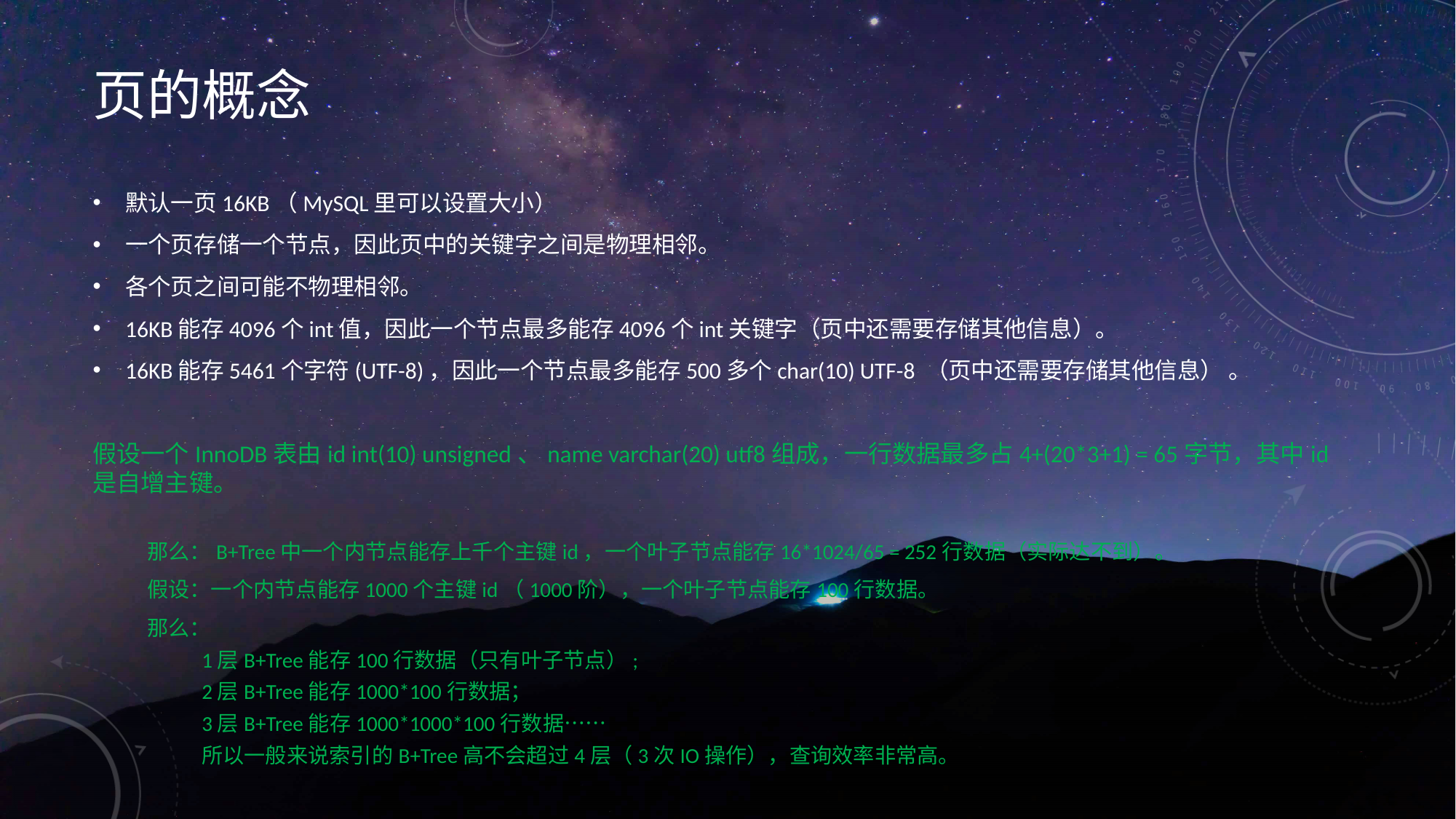

# 页的概念
默认一页16KB（MySQL里可以设置大小）
一个页存储一个节点，因此页中的关键字之间是物理相邻。
各个页之间可能不物理相邻。
16KB能存4096个int值，因此一个节点最多能存4096个int关键字（页中还需要存储其他信息）。
16KB能存5461个字符(UTF-8)，因此一个节点最多能存500多个char(10) UTF-8 （页中还需要存储其他信息） 。
假设一个InnoDB表由id int(10) unsigned、name varchar(20) utf8组成，一行数据最多占4+(20*3+1) = 65字节，其中id是自增主键。

那么：B+Tree中一个内节点能存上千个主键id，一个叶子节点能存16*1024/65 = 252行数据（实际达不到）。
假设：一个内节点能存1000个主键id（1000阶），一个叶子节点能存100行数据。
那么：
1层B+Tree能存100行数据（只有叶子节点）;
2层B+Tree能存1000*100行数据；
3层B+Tree能存1000*1000*100行数据……
所以一般来说索引的B+Tree高不会超过4层（3次IO操作），查询效率非常高。